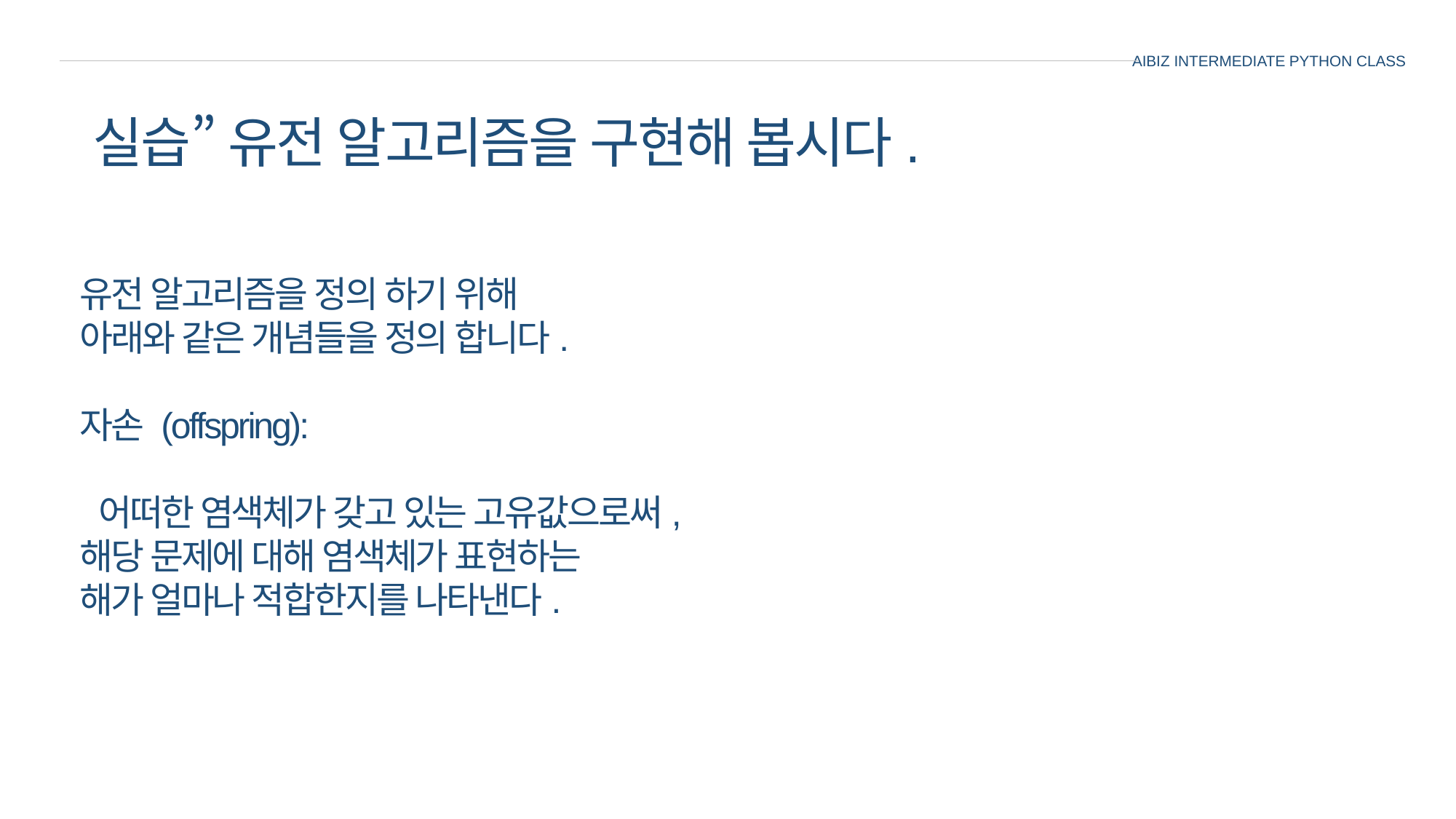

AIBIZ INTERMEDIATE PYTHON CLASS
실습” 유전 알고리즘을 구현해 봅시다.
유전 알고리즘을 정의 하기 위해
아래와 같은 개념들을 정의 합니다.

자손 (offspring):

 어떠한 염색체가 갖고 있는 고유값으로써,
해당 문제에 대해 염색체가 표현하는
해가 얼마나 적합한지를 나타낸다.